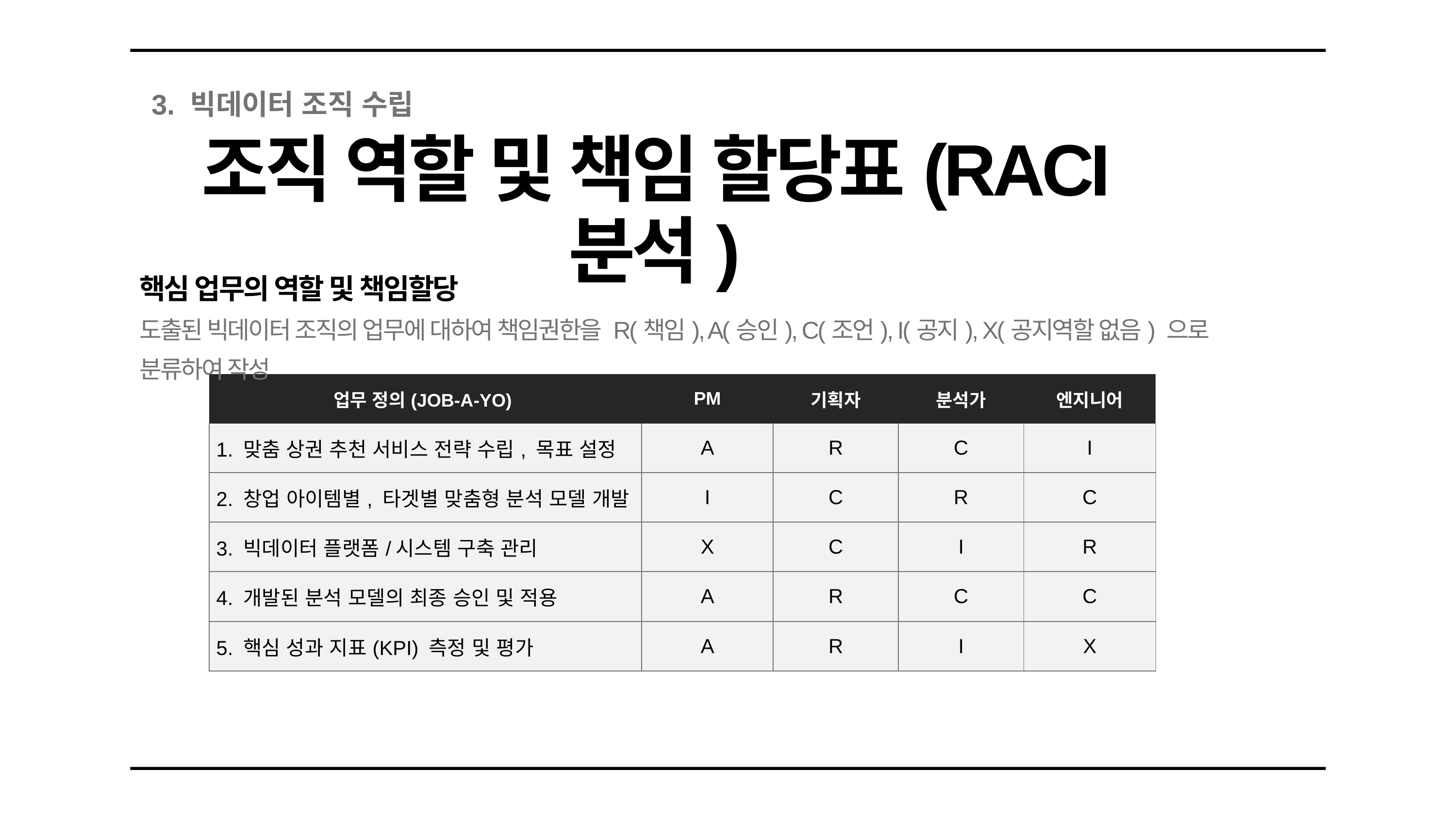

3. 빅데이터 조직 수립
조직 역할 및 책임 할당표(RACI 분석)
핵심 업무의 역할 및 책임할당
도출된 빅데이터 조직의 업무에 대하여 책임권한을 R(책임), A(승인), C(조언), I(공지), X(공지역할 없음) 으로 분류하여 작성
| 업무 정의(JOB-A-YO) | PM | 기획자 | 분석가 | 엔지니어 |
| --- | --- | --- | --- | --- |
| 1. 맞춤 상권 추천 서비스 전략 수립, 목표 설정 | A | R | C | I |
| 2. 창업 아이템별, 타겟별 맞춤형 분석 모델 개발 | I | C | R | C |
| 3. 빅데이터 플랫폼/시스템 구축 관리 | X | C | I | R |
| 4. 개발된 분석 모델의 최종 승인 및 적용 | A | R | C | C |
| 5. 핵심 성과 지표(KPI) 측정 및 평가 | A | R | I | X |